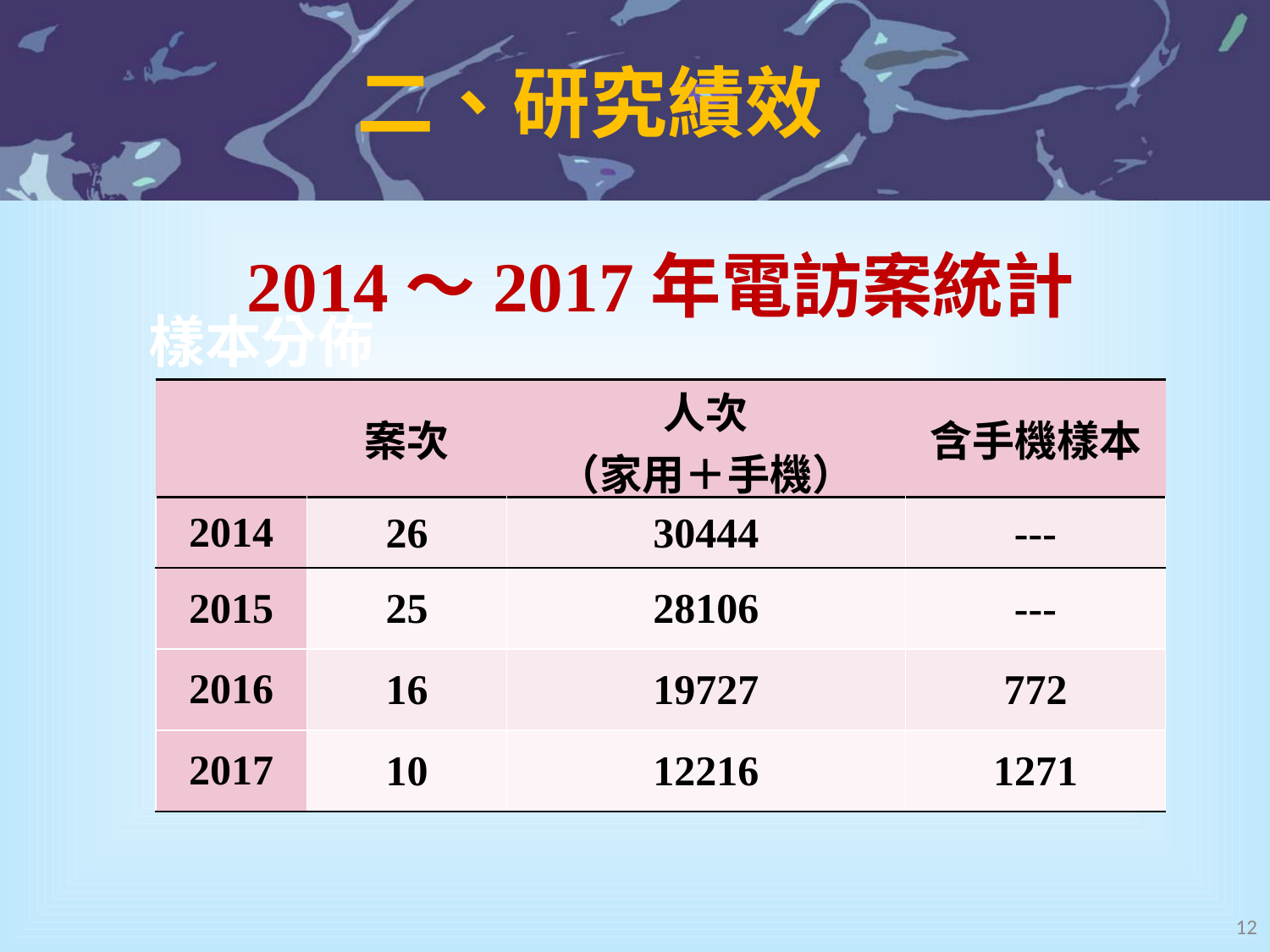

# 二、研究績效
2014～2017年電訪案統計
樣本分佈
|  | 案次 | 人次 （家用＋手機） | 含手機樣本 |
| --- | --- | --- | --- |
| 2014 | 26 | 30444 | --- |
| 2015 | 25 | 28106 | --- |
| 2016 | 16 | 19727 | 772 |
| 2017 | 10 | 12216 | 1271 |
12